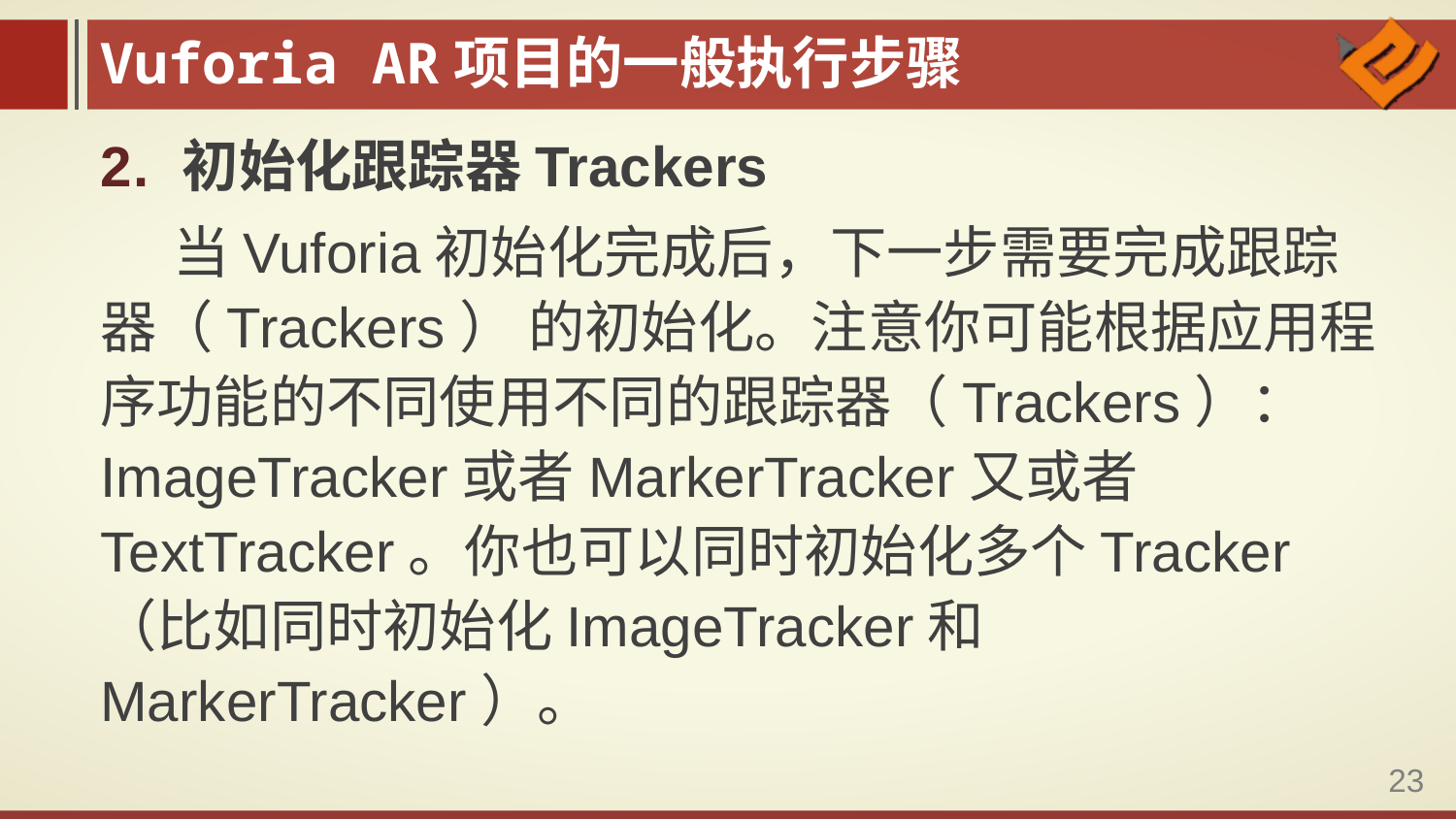

Vuforia AR项目的一般执行步骤
初始化跟踪器Trackers
当Vuforia初始化完成后，下一步需要完成跟踪器（Trackers） 的初始化。注意你可能根据应用程序功能的不同使用不同的跟踪器（Trackers）：ImageTracker或者MarkerTracker又或者TextTracker。你也可以同时初始化多个Tracker（比如同时初始化ImageTracker和MarkerTracker）。